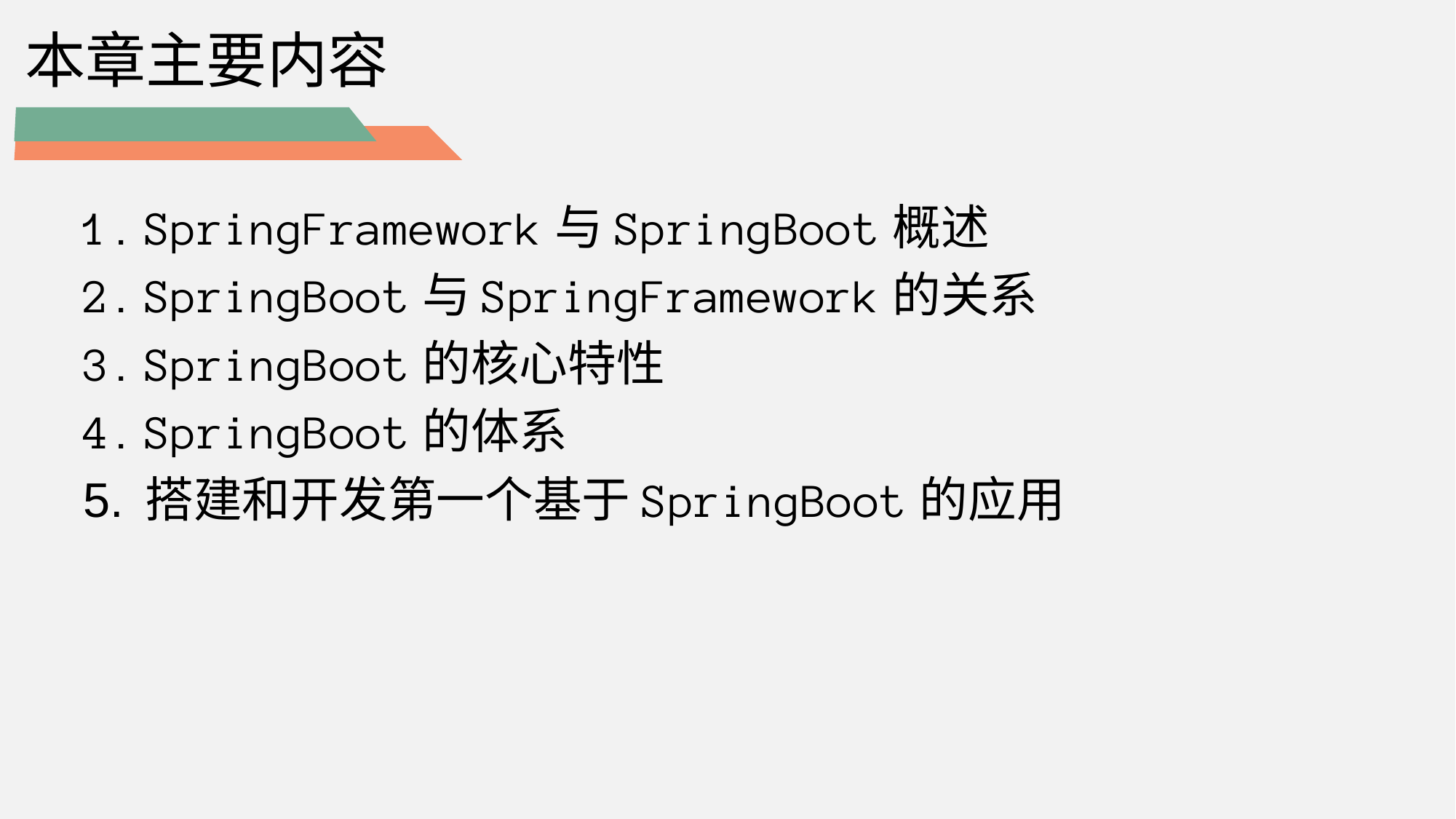

本章主要内容

SpringFramework与SpringBoot概述
SpringBoot与SpringFramework的关系
SpringBoot的核心特性
SpringBoot的体系
搭建和开发第一个基于SpringBoot的应用